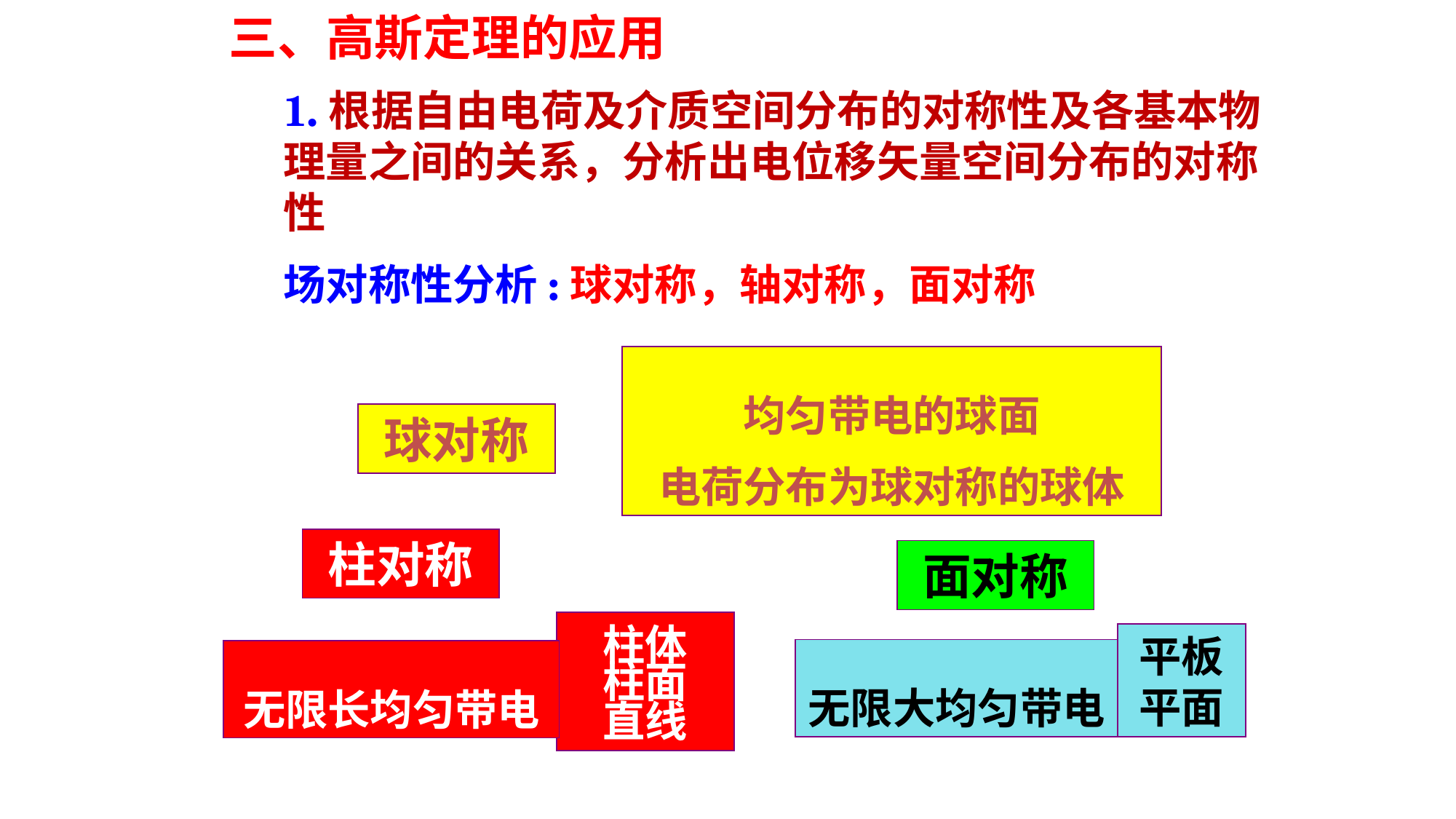

三、高斯定理的应用
1.根据自由电荷及介质空间分布的对称性及各基本物理量之间的关系，分析出电位移矢量空间分布的对称性
场对称性分析:球对称，轴对称，面对称

均匀带电的球面

电荷分布为球对称的球体
球对称
柱对称
柱体
柱面
直线

无限长均匀带电
面对称
平板
平面

无限大均匀带电